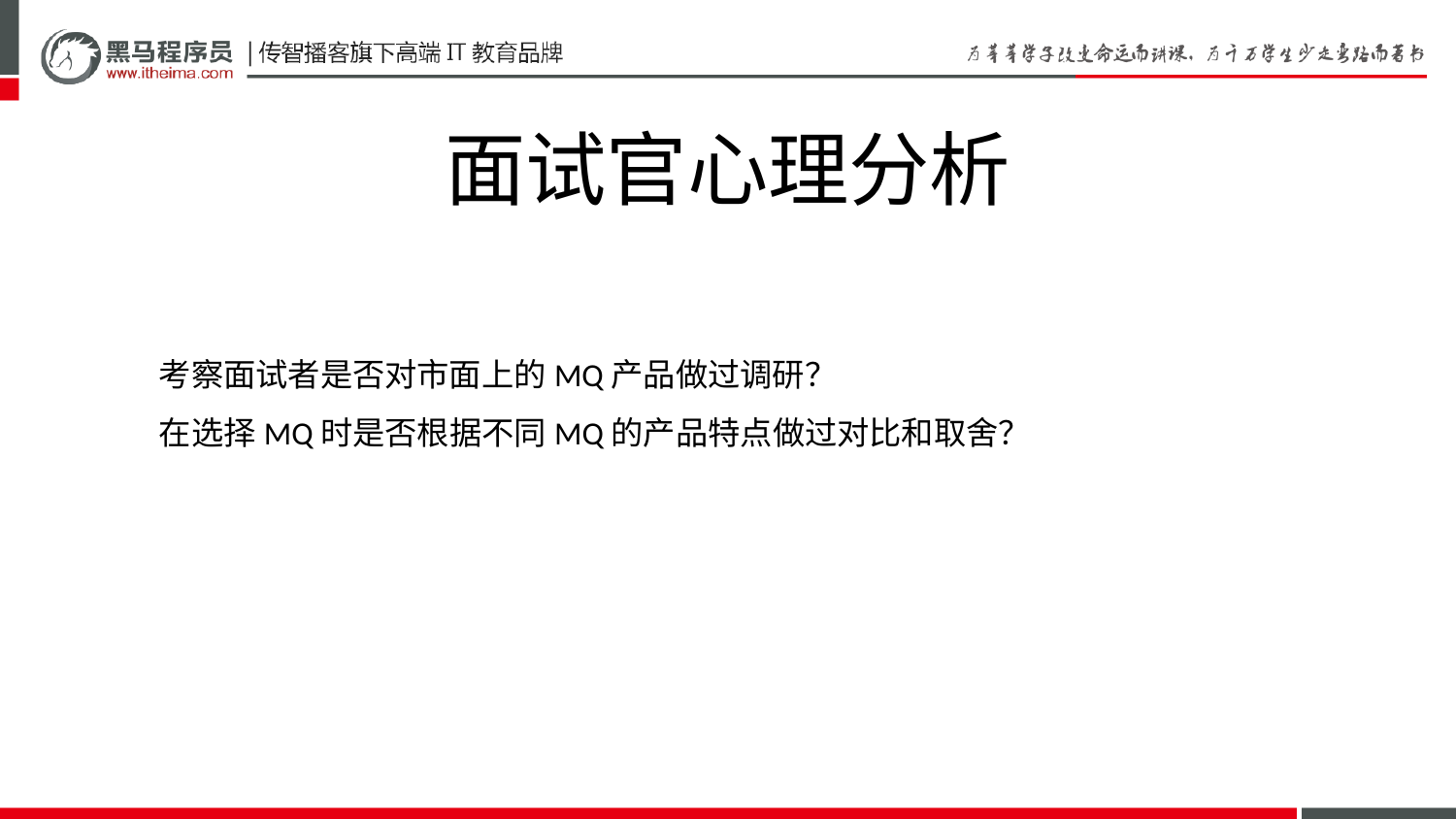

# 面试官心理分析

考察面试者是否对市面上的MQ产品做过调研？
在选择MQ时是否根据不同MQ的产品特点做过对比和取舍？